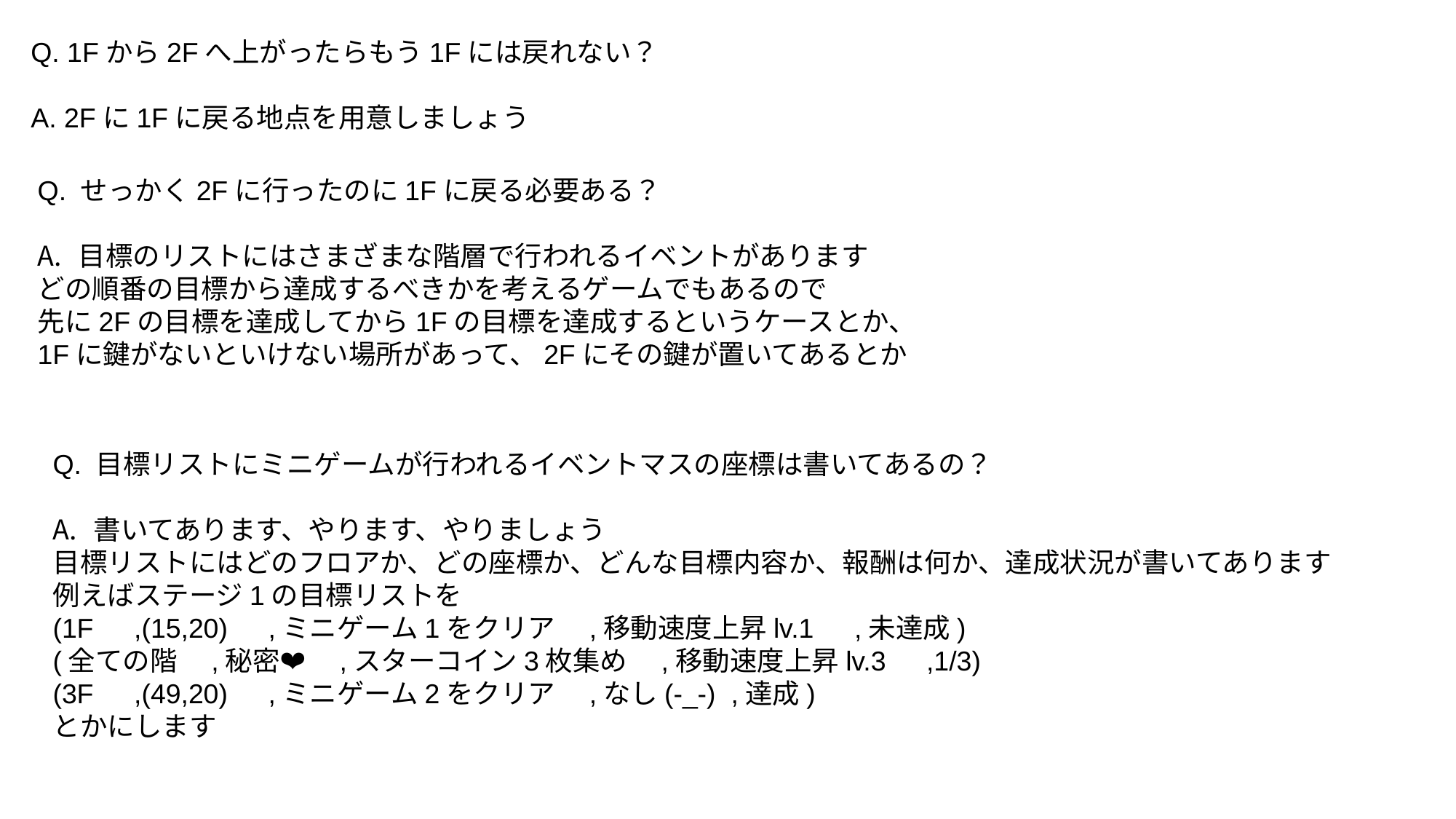

Q. 1Fから2Fへ上がったらもう1Fには戻れない？

A. 2Fに1Fに戻る地点を用意しましょう
Q. せっかく2Fに行ったのに1Fに戻る必要ある？

目標のリストにはさまざまな階層で行われるイベントがあります
どの順番の目標から達成するべきかを考えるゲームでもあるので
先に2Fの目標を達成してから1Fの目標を達成するというケースとか、
1Fに鍵がないといけない場所があって、2Fにその鍵が置いてあるとか
Q. 目標リストにミニゲームが行われるイベントマスの座標は書いてあるの？

書いてあります、やります、やりましょう
目標リストにはどのフロアか、どの座標か、どんな目標内容か、報酬は何か、達成状況が書いてあります
例えばステージ1の目標リストを
(1F　,(15,20)　,ミニゲーム1をクリア　,移動速度上昇lv.1　,未達成)
(全ての階　,秘密❤️　,スターコイン3枚集め　,移動速度上昇lv.3　,1/3)
(3F　,(49,20)　,ミニゲーム2をクリア　,なし(-_-)  ,達成)
とかにします